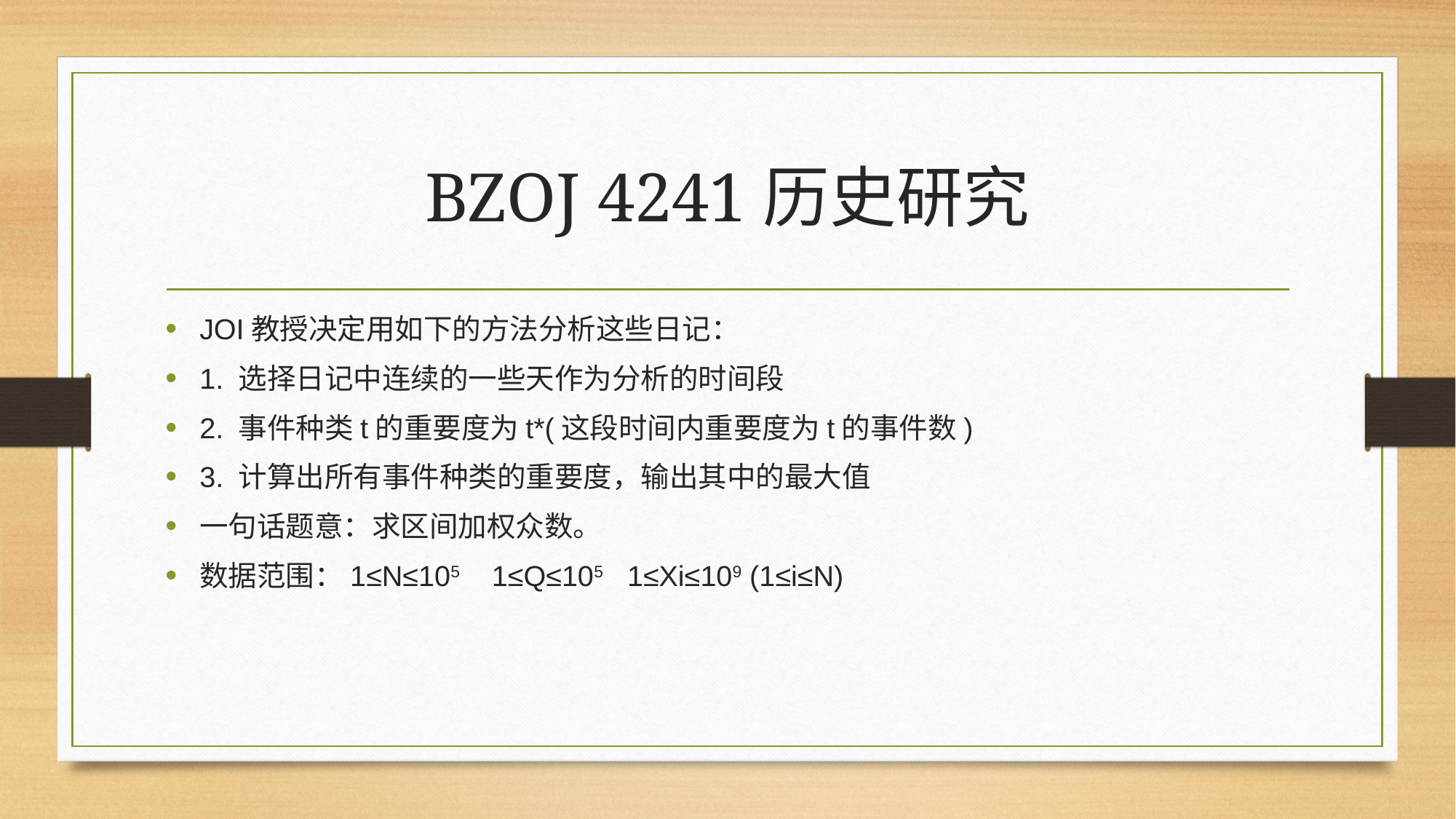

# BZOJ 4241历史研究
JOI教授决定用如下的方法分析这些日记：
1. 选择日记中连续的一些天作为分析的时间段
2. 事件种类t的重要度为t*(这段时间内重要度为t的事件数)
3. 计算出所有事件种类的重要度，输出其中的最大值
一句话题意：求区间加权众数。
数据范围：1≤N≤105    1≤Q≤105   1≤Xi≤109 (1≤i≤N)